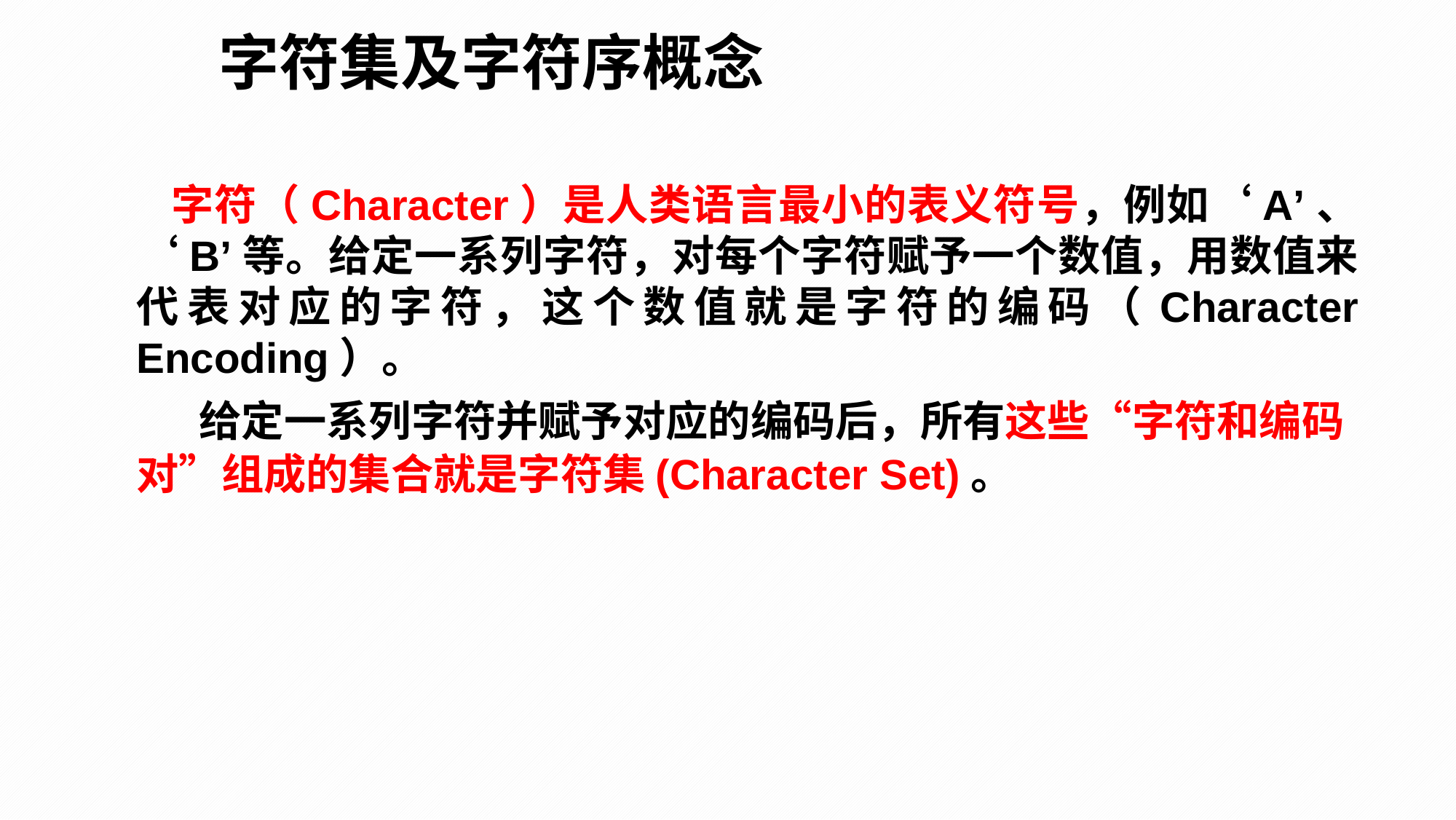

字符集及字符序概念
    字符（Character）是人类语言最小的表义符号，例如‘A’、‘B’等。给定一系列字符，对每个字符赋予一个数值，用数值来代表对应的字符，这个数值就是字符的编码（Character Encoding）。
    给定一系列字符并赋予对应的编码后，所有这些“字符和编码对”组成的集合就是字符集(Character Set)。